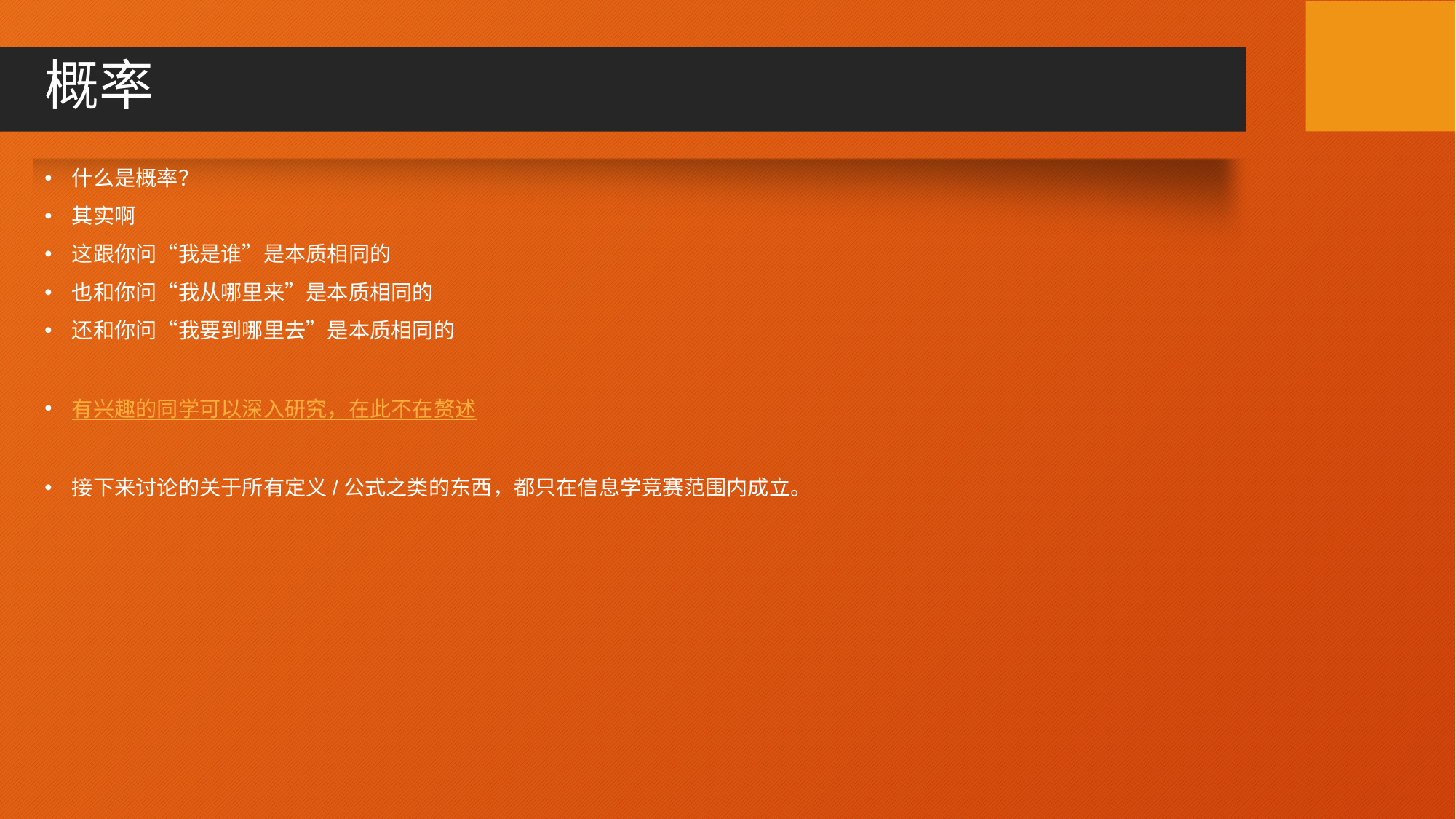

# 概率
什么是概率？
其实啊
这跟你问“我是谁”是本质相同的
也和你问“我从哪里来”是本质相同的
还和你问“我要到哪里去”是本质相同的

有兴趣的同学可以深入研究，在此不在赘述

接下来讨论的关于所有定义/公式之类的东西，都只在信息学竞赛范围内成立。